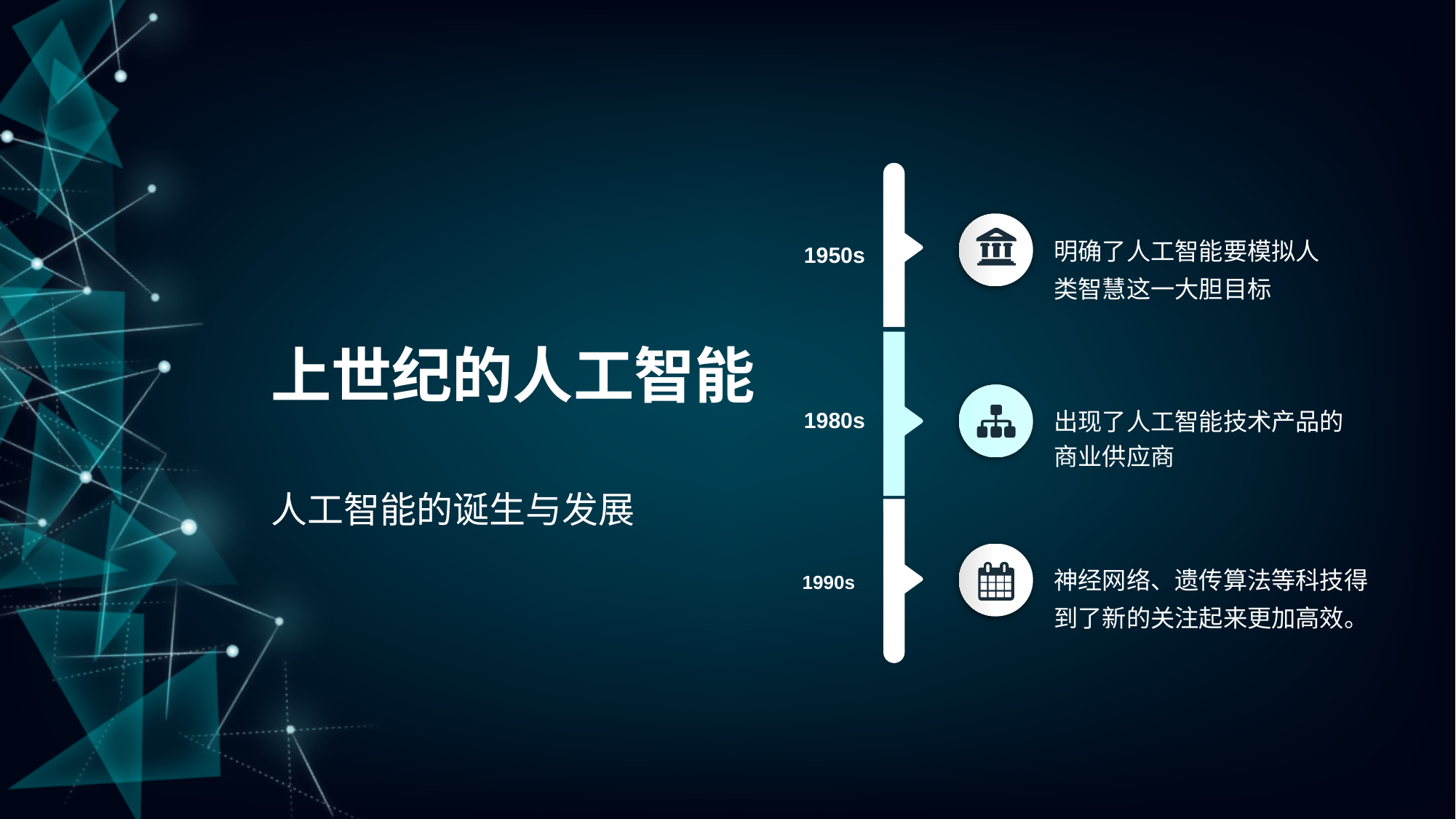

明确了人工智能要模拟人类智慧这一大胆目标

1950s

出现了人工智能技术产品的商业供应商

1980s

神经网络、遗传算法等科技得到了新的关注起来更加高效。

1990s
上世纪的人工智能
人工智能的诞生与发展